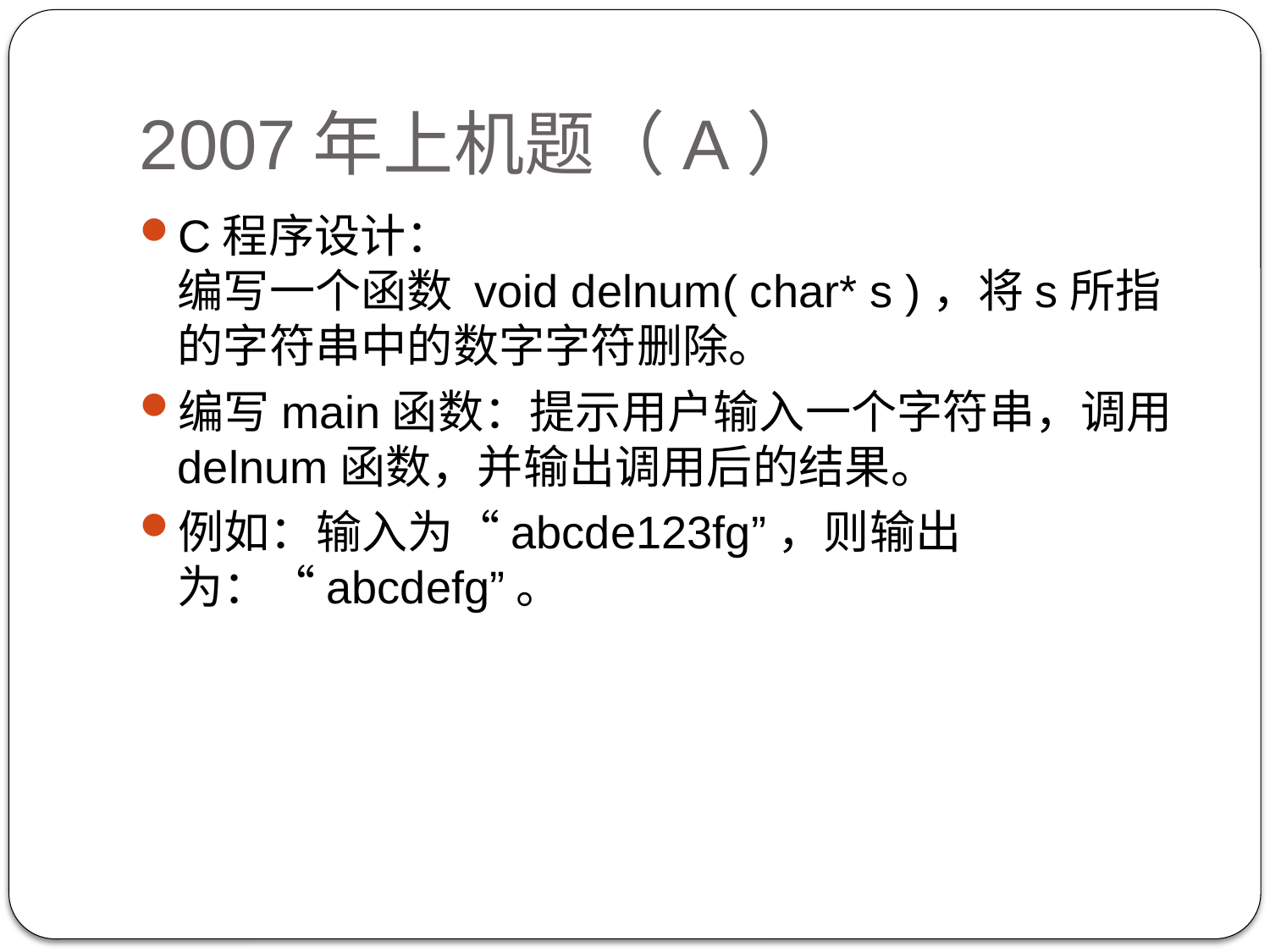

# 2007年上机题（A）
C程序设计： 
编写一个函数 void delnum( char* s )，将s所指的字符串中的数字字符删除。
编写main函数：提示用户输入一个字符串，调用delnum函数，并输出调用后的结果。
例如：输入为“abcde123fg”，则输出为：“abcdefg”。